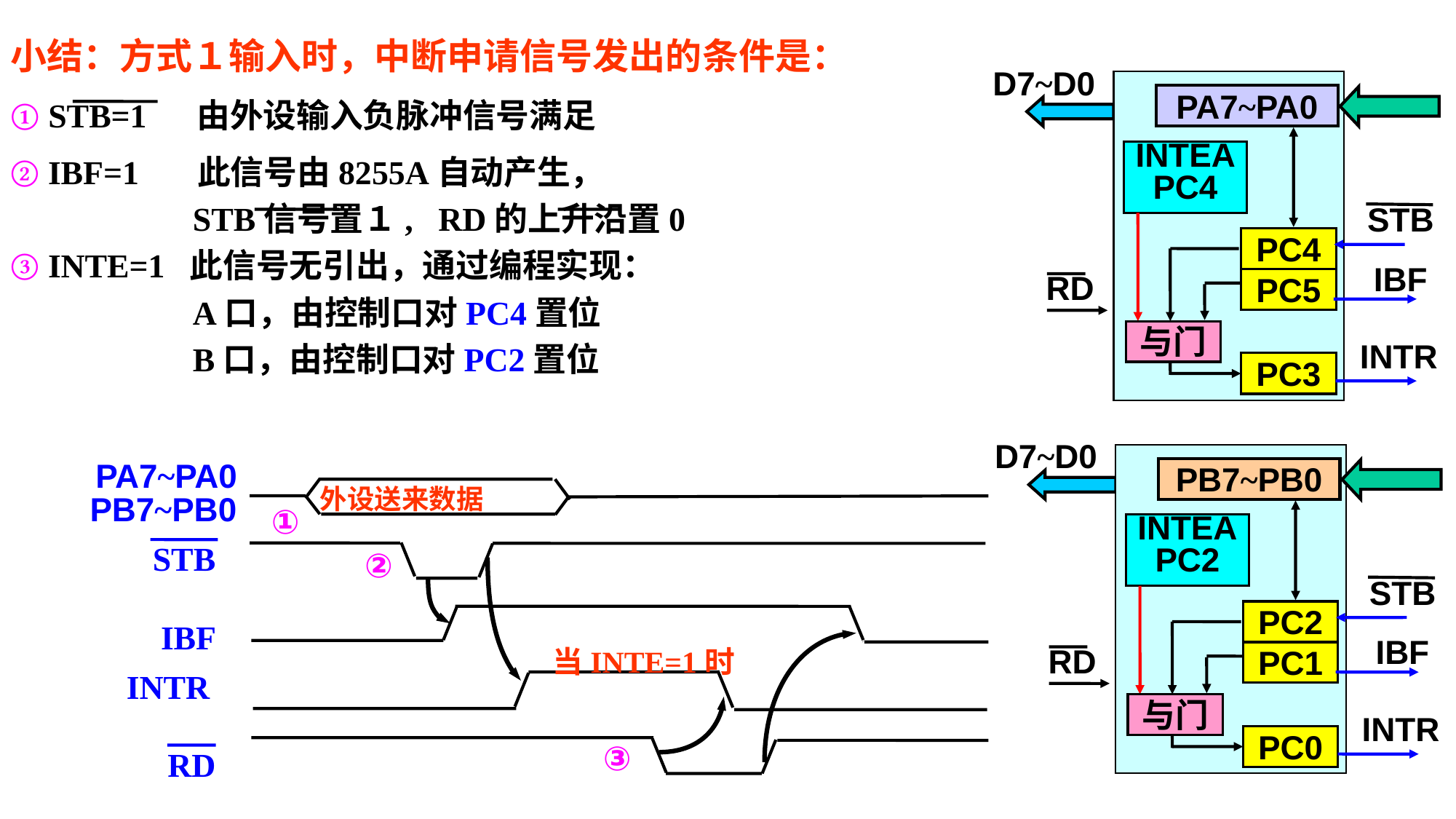

小结：方式１输入时，中断申请信号发出的条件是：
① STB=1     由外设输入负脉冲信号满足
② IBF=1  　此信号由8255A自动产生，
　　　　　 STB信号置１,   RD的上升沿置0
③ INTE=1  此信号无引出，通过编程实现：
　　　　　 A口，由控制口对PC4置位
　　　　　 B口，由控制口对PC2置位

D7~D0

PA7~PA0

INTEA
PC4
STB

PC4

IBF
RD

PC5

与门
INTR
PC3

D7~D0

PB7~PB0

INTEA
PC2
STB

PC2

IBF
RD

PC1

与门
INTR
PC0

PA7~PA0

外设送来数据
PB7~PB0
①

STB

②

IBF

当INTE=1时

INTR

③

RD

55